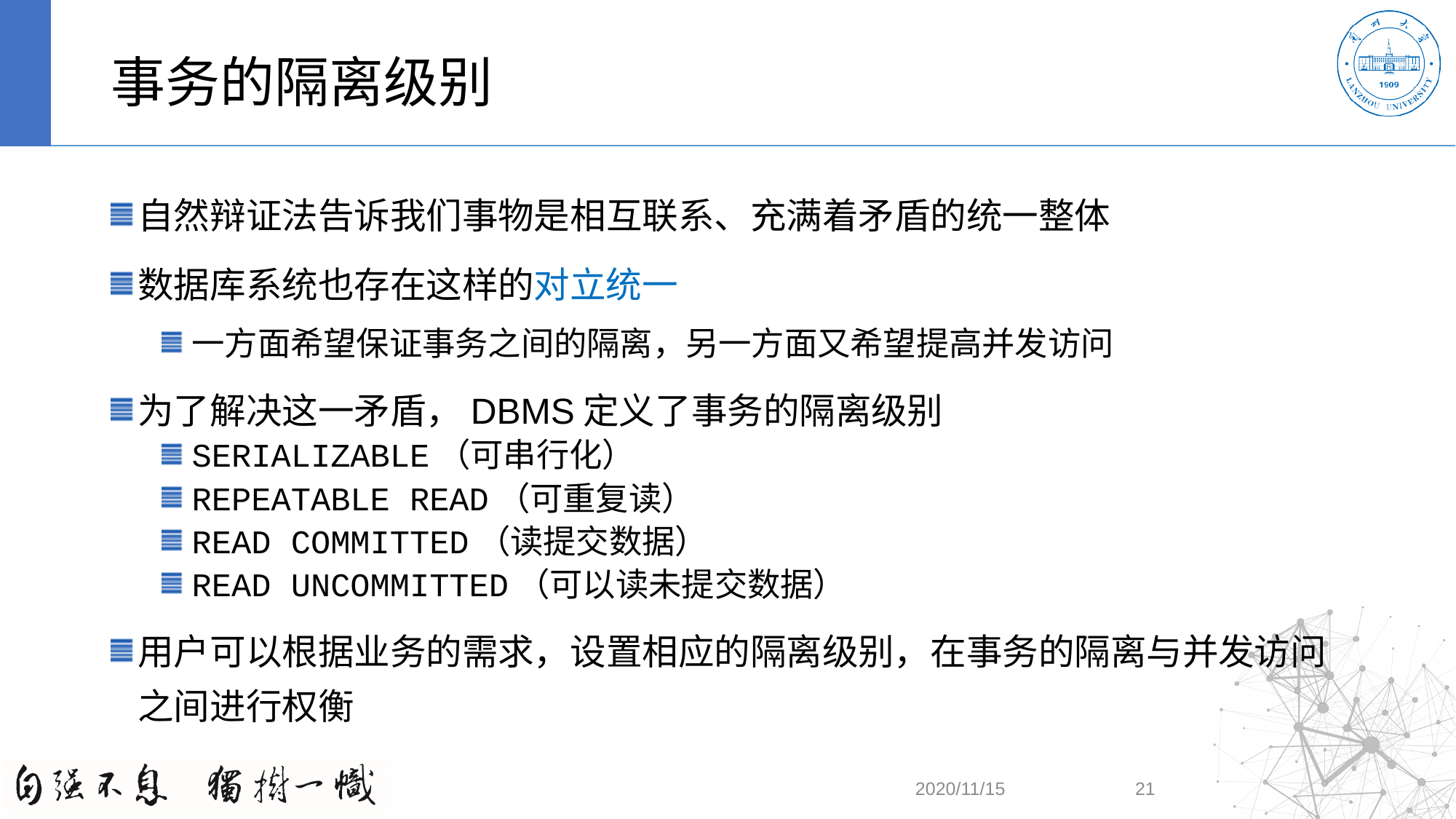

# 事务的隔离级别
自然辩证法告诉我们事物是相互联系、充满着矛盾的统一整体
数据库系统也存在这样的对立统一
一方面希望保证事务之间的隔离，另一方面又希望提高并发访问
为了解决这一矛盾，DBMS定义了事务的隔离级别
SERIALIZABLE（可串行化）
REPEATABLE READ（可重复读）
READ COMMITTED（读提交数据）
READ UNCOMMITTED（可以读未提交数据）
用户可以根据业务的需求，设置相应的隔离级别，在事务的隔离与并发访问之间进行权衡
2020/11/15
21